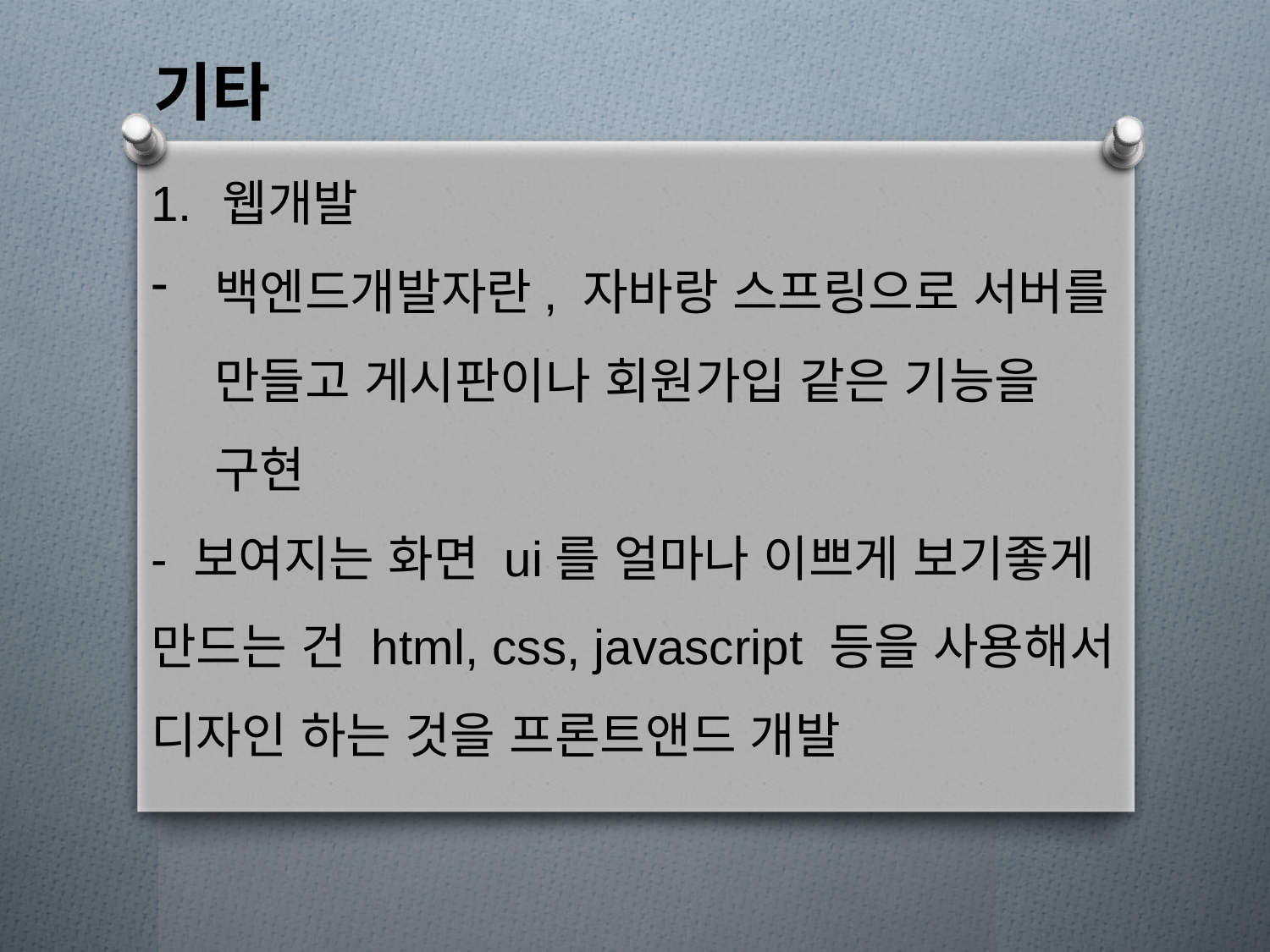

기타
웹개발
백엔드개발자란, 자바랑 스프링으로 서버를 만들고 게시판이나 회원가입 같은 기능을 구현
- 보여지는 화면 ui를 얼마나 이쁘게 보기좋게 만드는 건 html, css, javascript 등을 사용해서 디자인 하는 것을 프론트앤드 개발